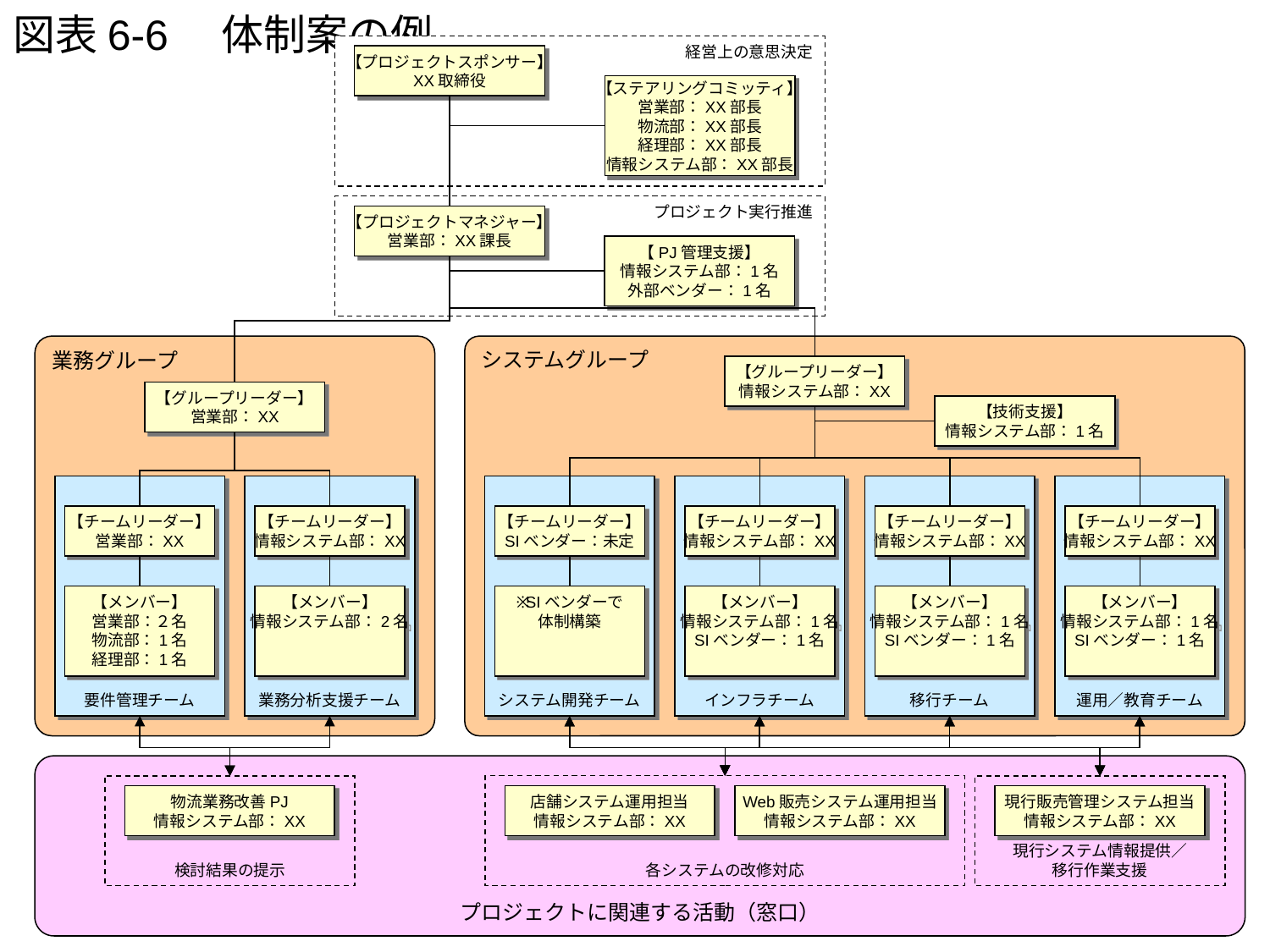

# 図表6-6　体制案の例
経営上の意思決定
【プロジェクトスポンサー】
XX取締役
【ステアリングコミッティ】
営業部：XX部長
物流部：XX部長
経理部：XX部長
情報システム部：XX部長
プロジェクト実行推進
【プロジェクトマネジャー】
営業部：XX課長
【PJ管理支援】
情報システム部：1名
外部ベンダー：1名
業務グループ
システムグループ
【グループリーダー】
情報システム部：XX
【グループリーダー】
営業部：XX
【技術支援】
情報システム部：1名
要件管理チーム
業務分析支援チーム
システム開発チーム
インフラチーム
移行チーム
運用／教育チーム
【チームリーダー】
営業部：XX
【チームリーダー】
情報システム部：XX
【チームリーダー】
SIベンダー：未定
【チームリーダー】
情報システム部：XX
【チームリーダー】
情報システム部：XX
【チームリーダー】
情報システム部：XX
【メンバー】
営業部：２名
物流部：1名
経理部：1名
【メンバー】
情報システム部：2名
※SIベンダーで
体制構築
【メンバー】
情報システム部：1名
SIベンダー：1名
【メンバー】
情報システム部：1名
SIベンダー：1名
【メンバー】
情報システム部：1名
SIベンダー：1名
プロジェクトに関連する活動（窓口）
各システムの改修対応
検討結果の提示
現行システム情報提供／
移行作業支援
物流業務改善PJ
情報システム部：XX
店舗システム運用担当
情報システム部：XX
Web販売システム運用担当
情報システム部：XX
現行販売管理システム担当
情報システム部：XX